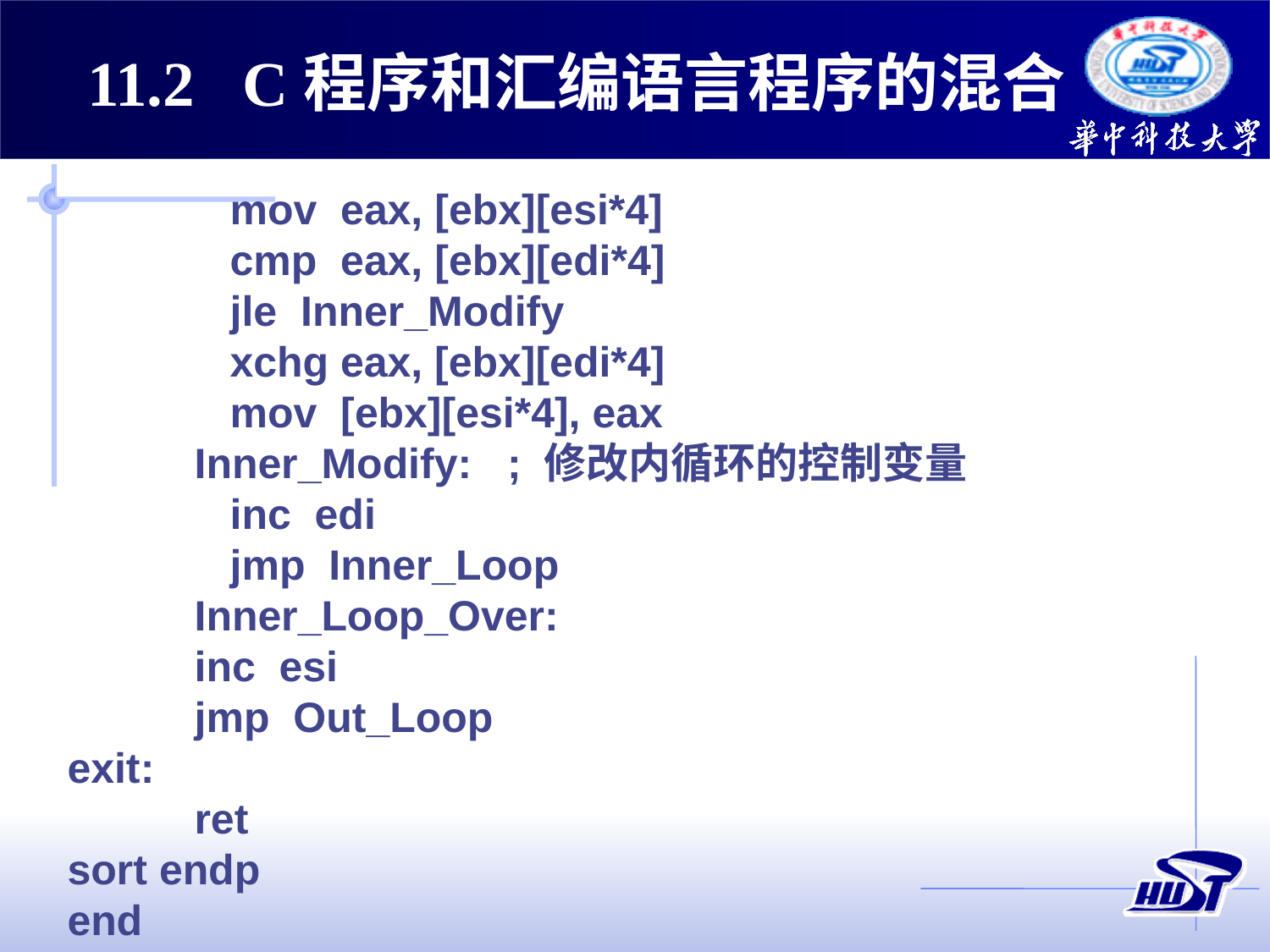

11.2   C程序和汇编语言程序的混合
	   mov  eax, [ebx][esi*4]
	   cmp  eax, [ebx][edi*4]
	   jle  Inner_Modify
	   xchg eax, [ebx][edi*4]
	   mov  [ebx][esi*4], eax
	Inner_Modify:   ; 修改内循环的控制变量
	   inc  edi
	   jmp  Inner_Loop
	Inner_Loop_Over:
	inc  esi
	jmp  Out_Loop
exit:
	ret
sort endp
end